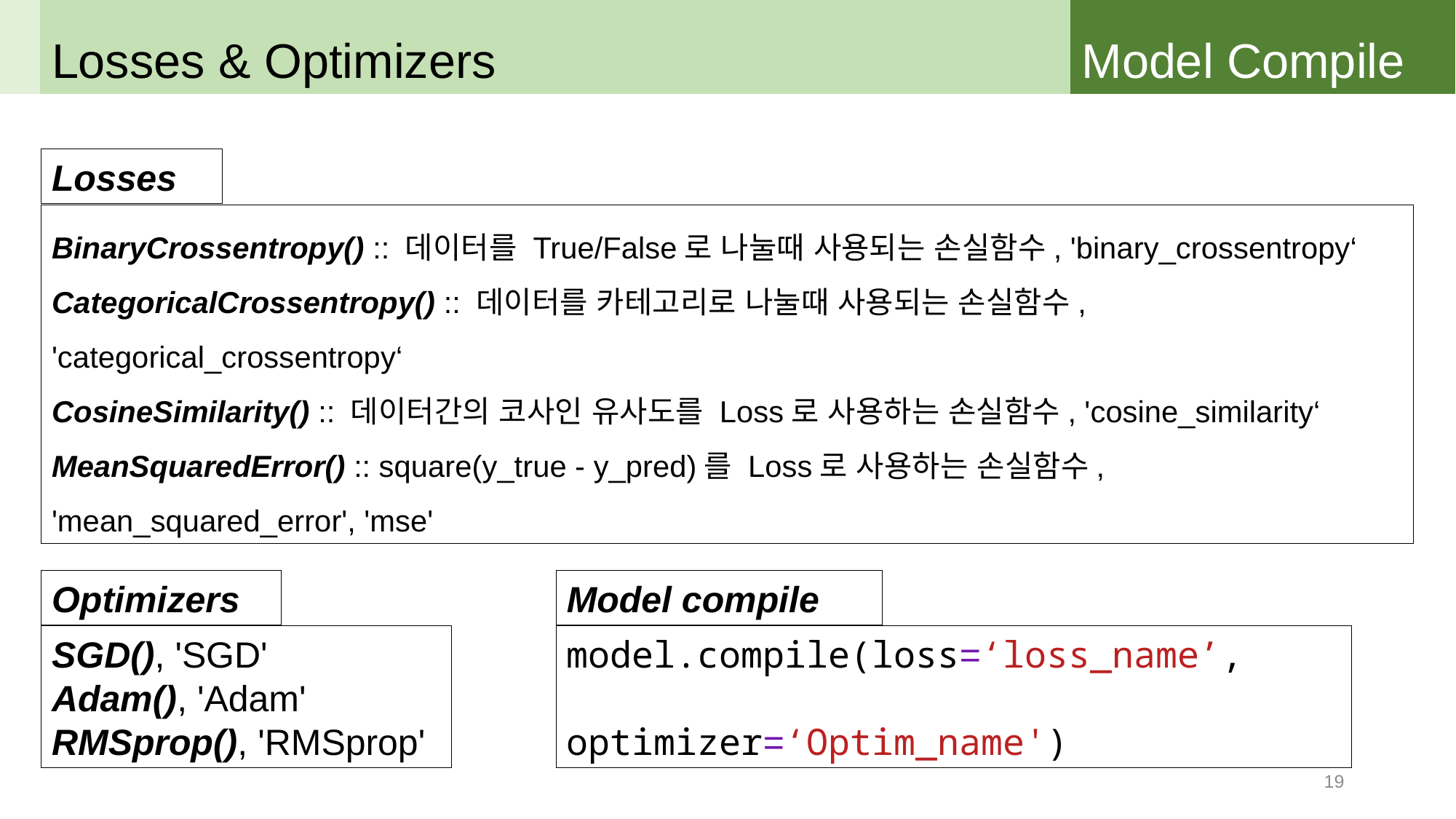

Losses & Optimizers
Model Compile
Losses
BinaryCrossentropy() :: 데이터를 True/False로 나눌때 사용되는 손실함수, 'binary_crossentropy‘
CategoricalCrossentropy() :: 데이터를 카테고리로 나눌때 사용되는 손실함수,
'categorical_crossentropy‘
CosineSimilarity() :: 데이터간의 코사인 유사도를 Loss로 사용하는 손실함수, 'cosine_similarity‘
MeanSquaredError() :: square(y_true - y_pred)를 Loss로 사용하는 손실함수, 'mean_squared_error', 'mse'
Optimizers
Model compile
model.compile(loss=‘loss_name’, 		  		  optimizer=‘Optim_name')
SGD(), 'SGD'
Adam(), 'Adam'
RMSprop(), 'RMSprop'
19